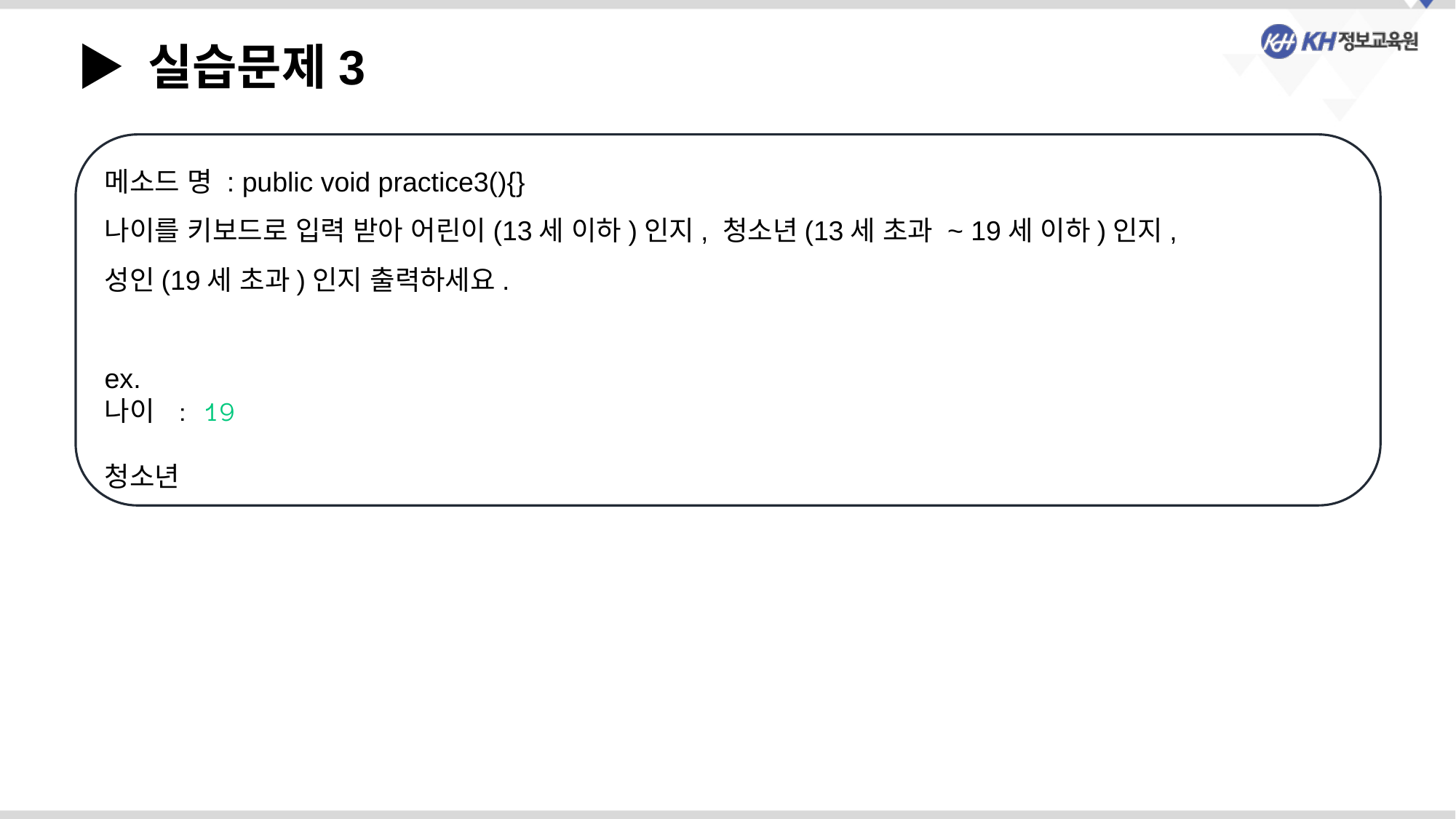

▶ 실습문제3
메소드 명 : public void practice3(){}
나이를 키보드로 입력 받아 어린이(13세 이하)인지, 청소년(13세 초과 ~ 19세 이하)인지,
성인(19세 초과)인지 출력하세요.

ex.
나이 : 19

청소년